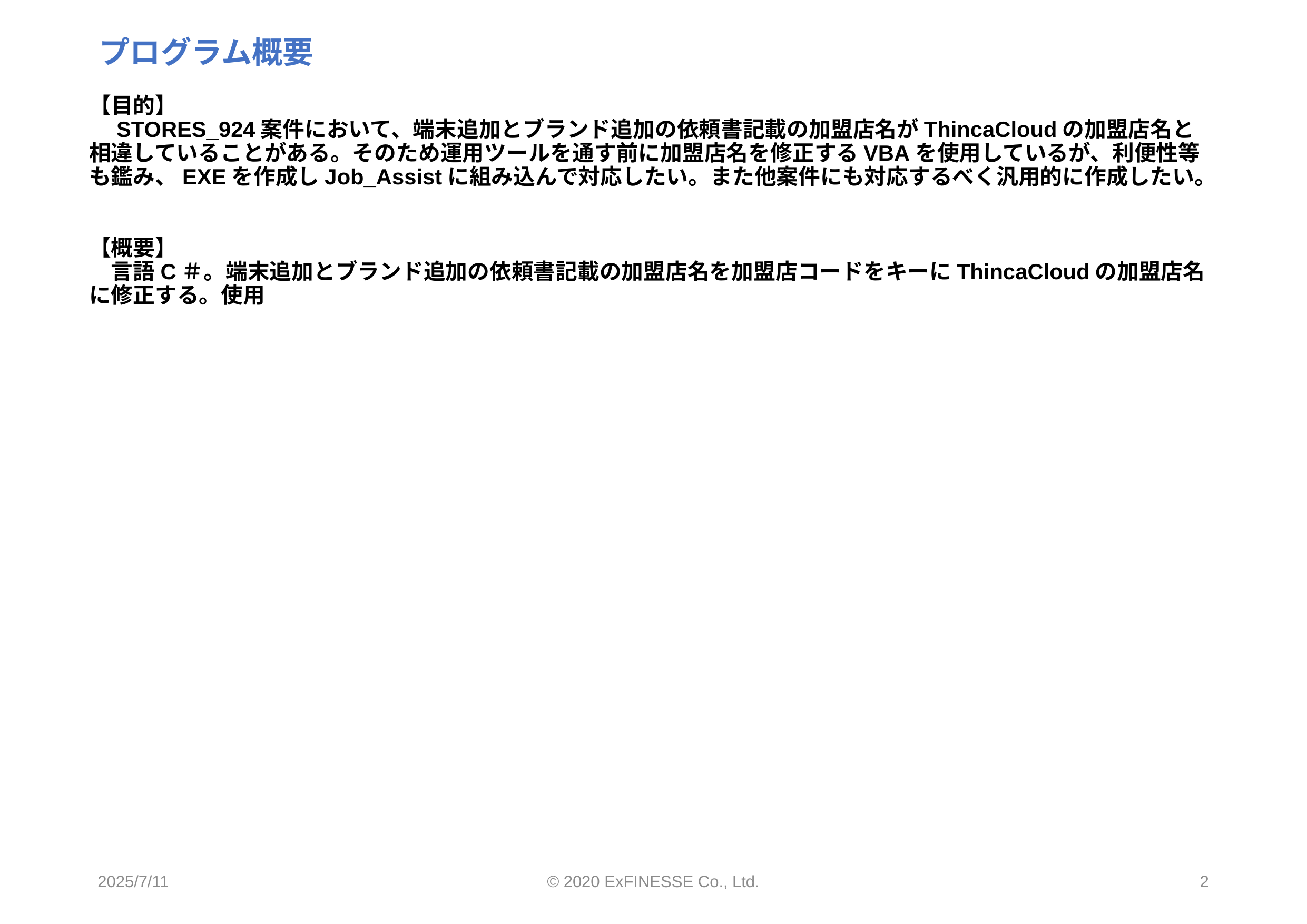

プログラム概要
# 【目的】 　STORES_924案件において、端末追加とブランド追加の依頼書記載の加盟店名がThincaCloudの加盟店名と 相違していることがある。そのため運用ツールを通す前に加盟店名を修正するVBAを使用しているが、利便性等も鑑み、EXEを作成しJob_Assistに組み込んで対応したい。また他案件にも対応するべく汎用的に作成したい。 【概要】 　言語C＃。端末追加とブランド追加の依頼書記載の加盟店名を加盟店コードをキーにThincaCloudの加盟店名に修正する。使用
2025/7/11
© 2020 ExFINESSE Co., Ltd.
2